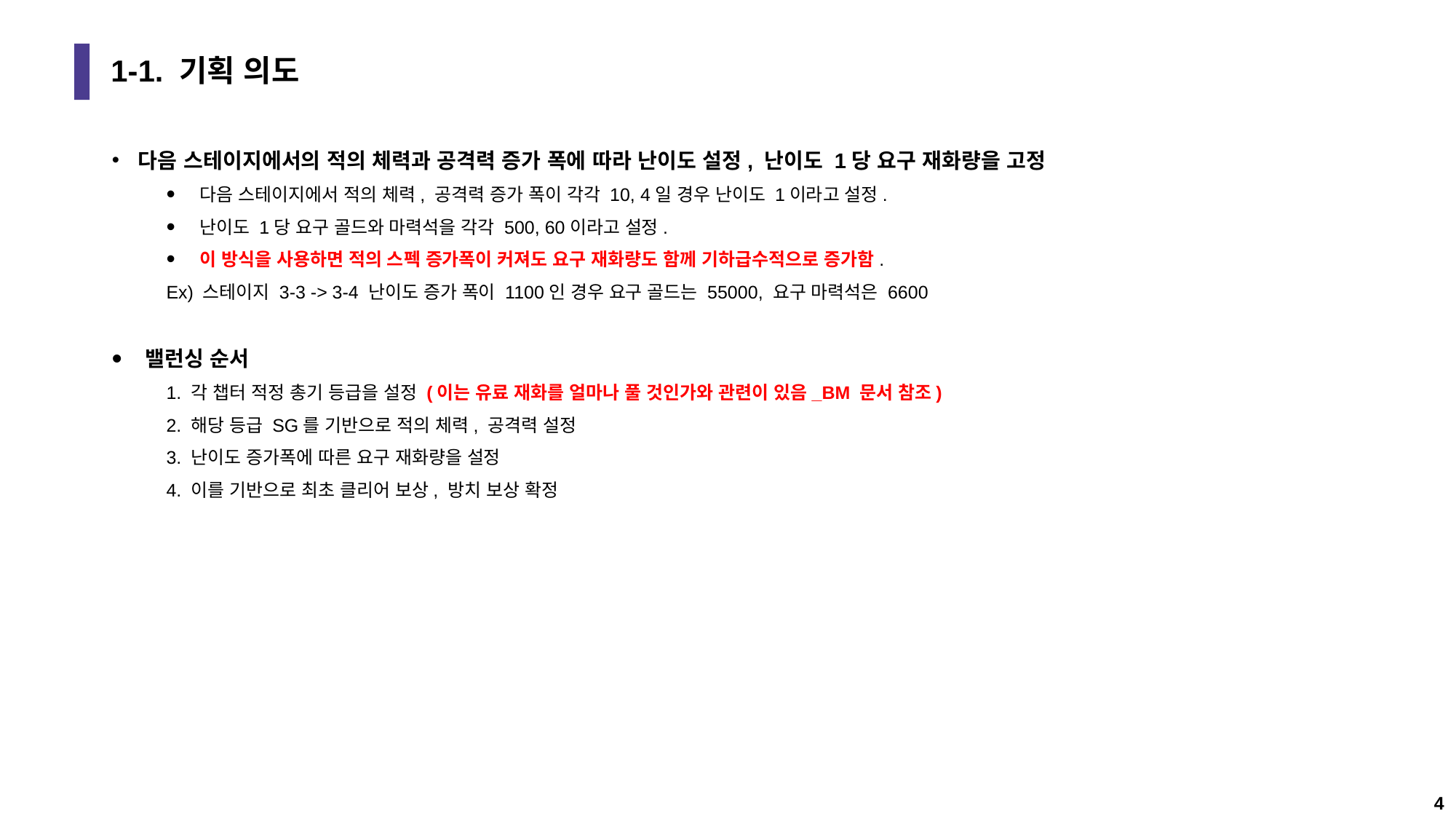

# 1-1. 기획 의도
다음 스테이지에서의 적의 체력과 공격력 증가 폭에 따라 난이도 설정, 난이도 1당 요구 재화량을 고정
다음 스테이지에서 적의 체력, 공격력 증가 폭이 각각 10, 4일 경우 난이도 1이라고 설정.
난이도 1당 요구 골드와 마력석을 각각 500, 60이라고 설정.
이 방식을 사용하면 적의 스펙 증가폭이 커져도 요구 재화량도 함께 기하급수적으로 증가함.
Ex) 스테이지 3-3 -> 3-4 난이도 증가 폭이 1100인 경우 요구 골드는 55000, 요구 마력석은 6600

밸런싱 순서
1. 각 챕터 적정 총기 등급을 설정 (이는 유료 재화를 얼마나 풀 것인가와 관련이 있음_BM 문서 참조)
2. 해당 등급 SG를 기반으로 적의 체력, 공격력 설정
3. 난이도 증가폭에 따른 요구 재화량을 설정
4. 이를 기반으로 최초 클리어 보상, 방치 보상 확정